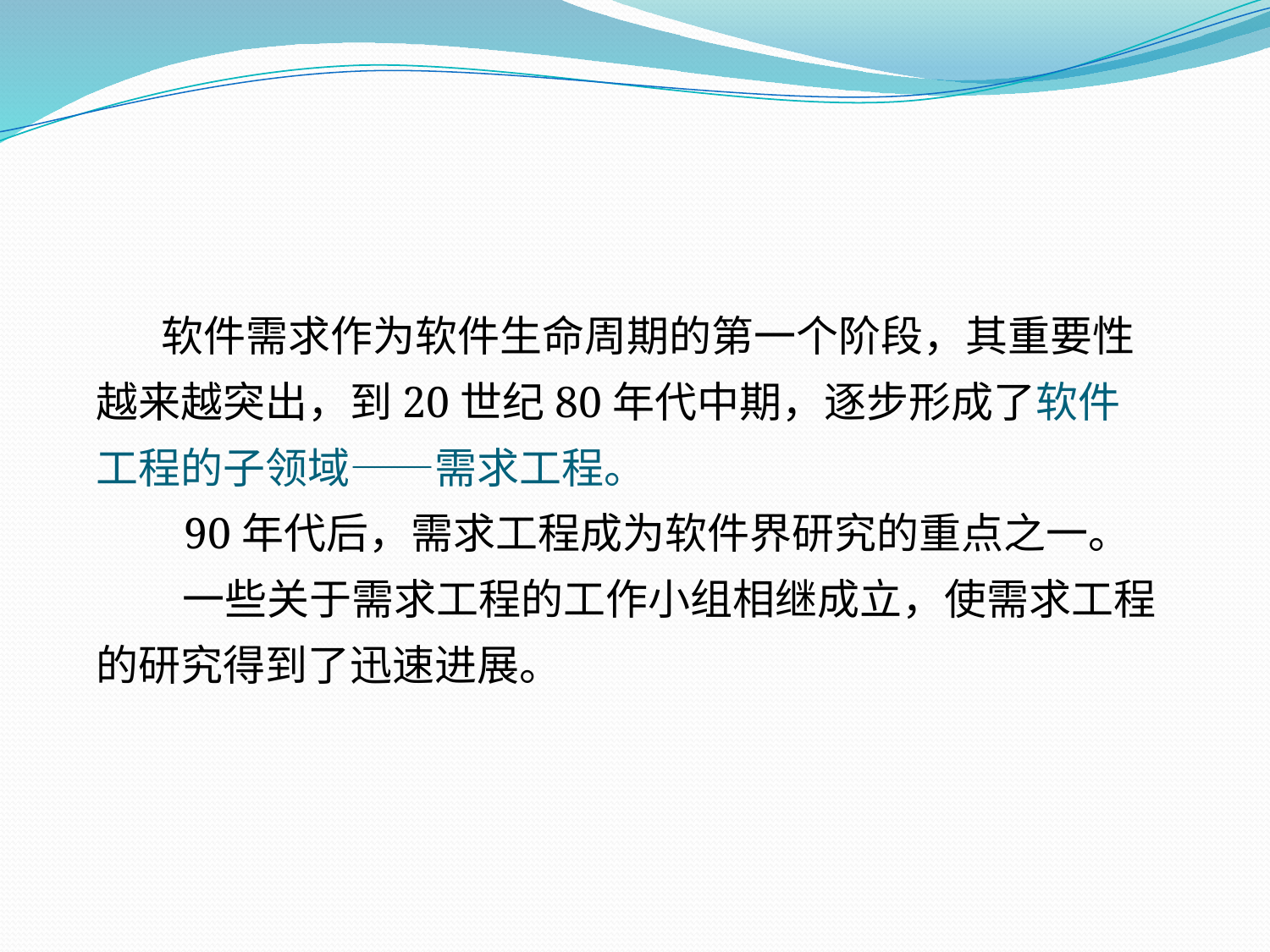

软件需求作为软件生命周期的第一个阶段，其重要性越来越突出，到20世纪80年代中期，逐步形成了软件工程的子领域——需求工程。
        90年代后，需求工程成为软件界研究的重点之一。
        一些关于需求工程的工作小组相继成立，使需求工程的研究得到了迅速进展。